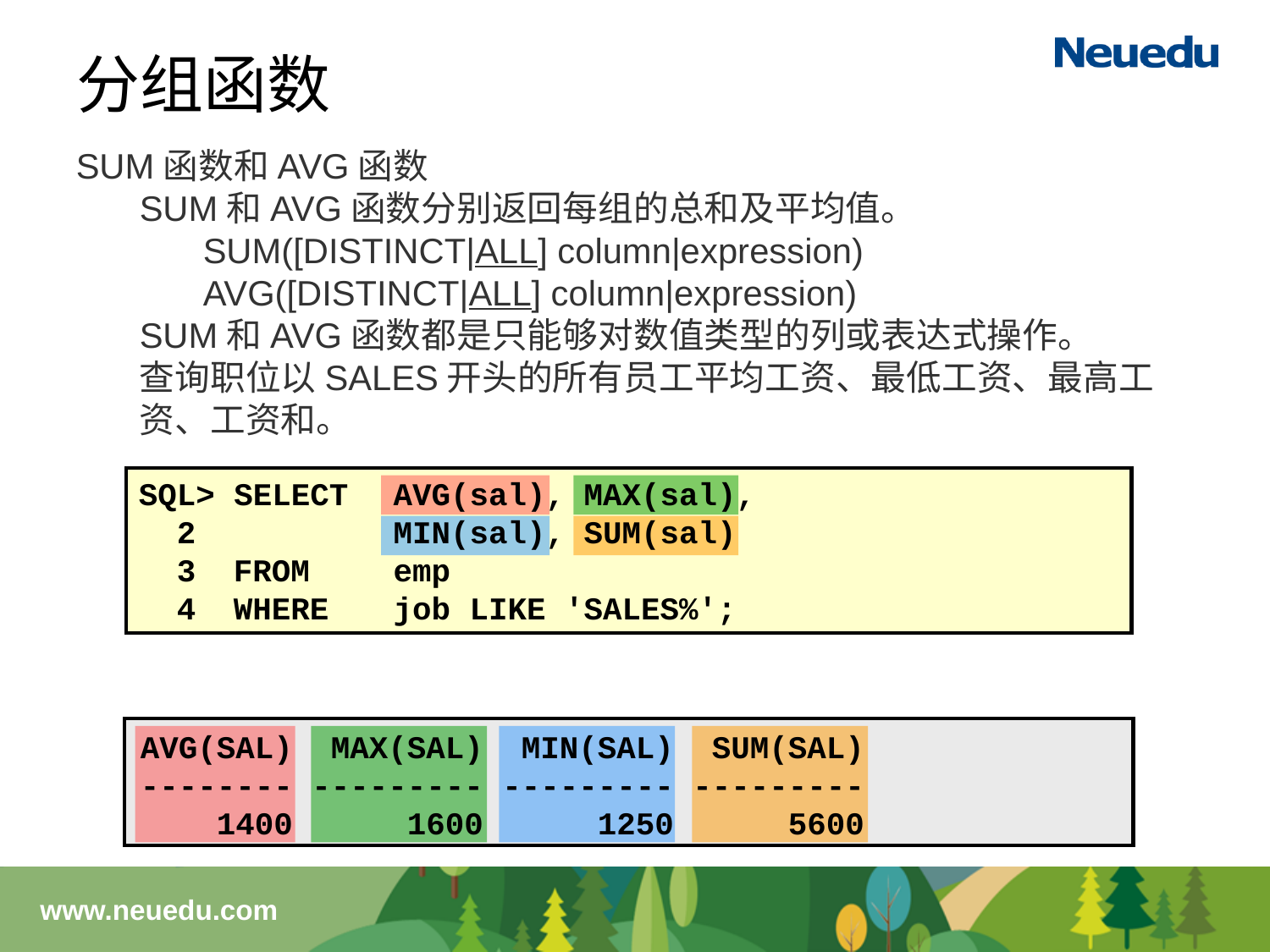

分组函数
SUM函数和AVG函数
SUM和AVG函数分别返回每组的总和及平均值。
SUM([DISTINCT|ALL] column|expression)
AVG([DISTINCT|ALL] column|expression)
SUM和AVG函数都是只能够对数值类型的列或表达式操作。
查询职位以SALES开头的所有员工平均工资、最低工资、最高工资、工资和。

SQL> SELECT	AVG(sal), MAX(sal),
  2		MIN(sal), SUM(sal)
  3	FROM	emp
  4	WHERE	job LIKE 'SALES%';

AVG(SAL)  MAX(SAL)  MIN(SAL)  SUM(SAL)
-------- --------- --------- ---------
    1400      1600      1250      5600